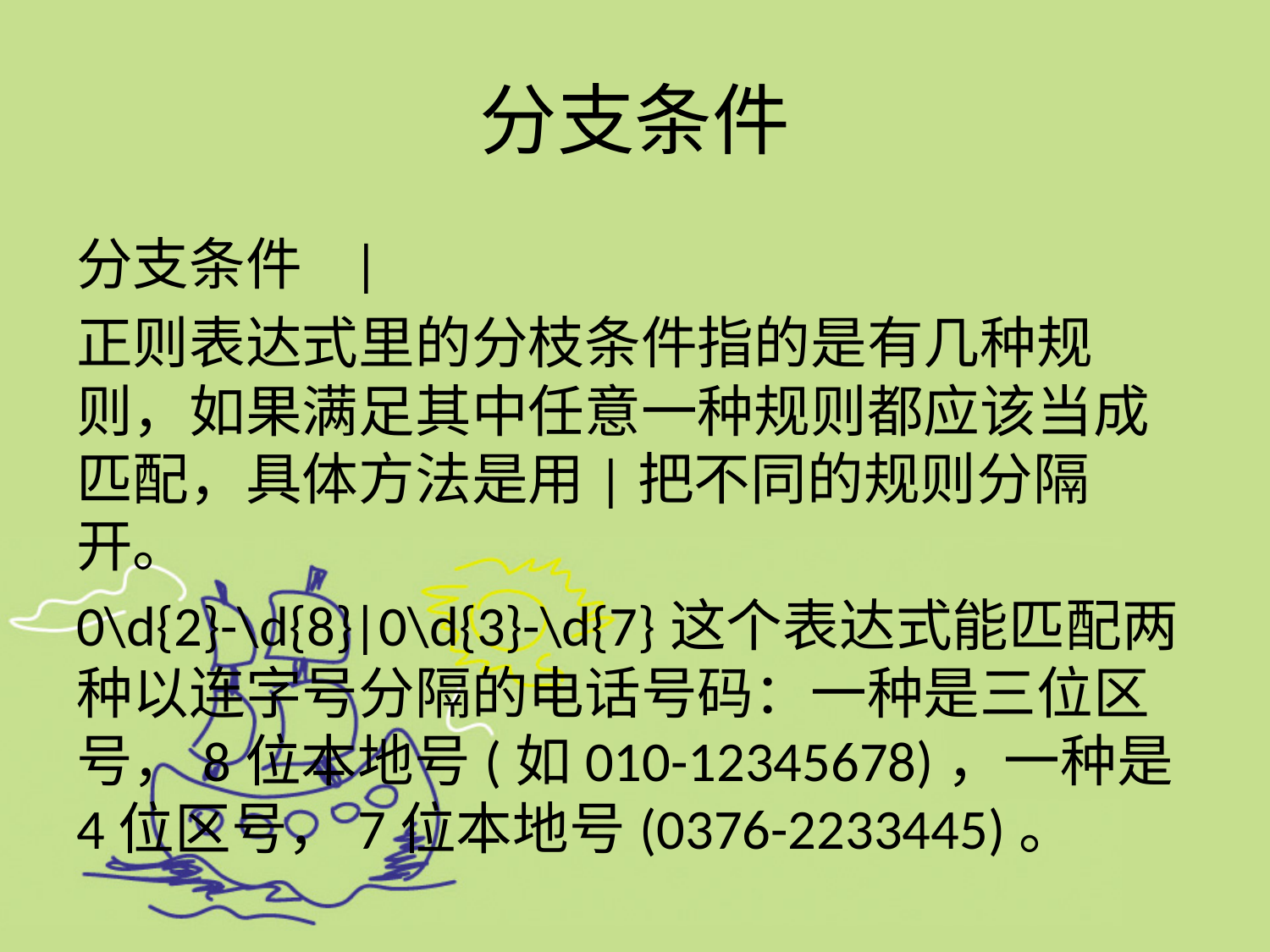

# 分支条件
分支条件   |
正则表达式里的分枝条件指的是有几种规则，如果满足其中任意一种规则都应该当成匹配，具体方法是用|把不同的规则分隔开。
0\d{2}-\d{8}|0\d{3}-\d{7}这个表达式能匹配两种以连字号分隔的电话号码：一种是三位区号，8位本地号(如010-12345678)，一种是4位区号，7位本地号(0376-2233445)。